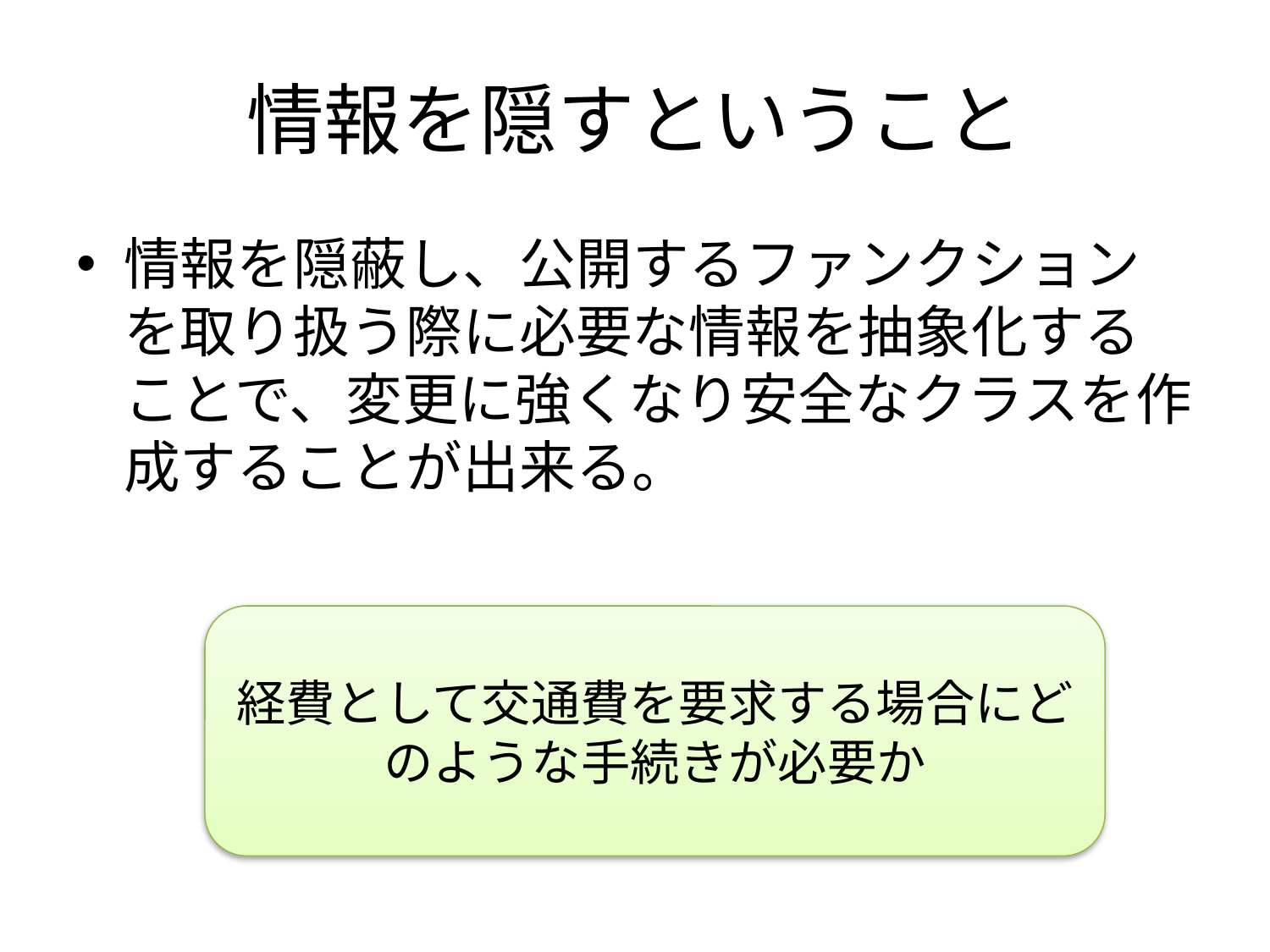

# 情報を隠すということ
情報を隠蔽し、公開するファンクションを取り扱う際に必要な情報を抽象化することで、変更に強くなり安全なクラスを作成することが出来る。
経費として交通費を要求する場合にどのような手続きが必要か